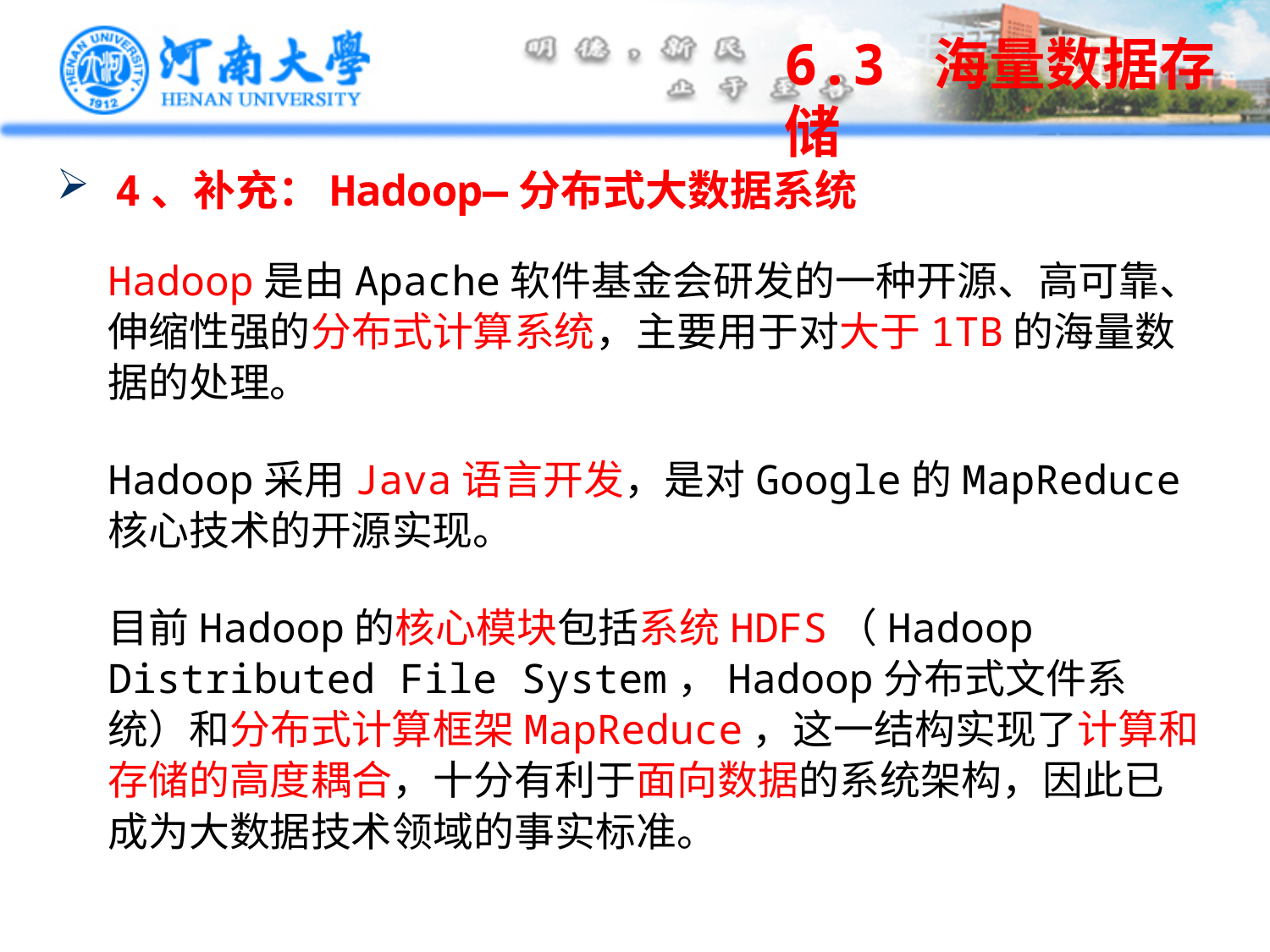

6.3 海量数据存储
 4、补充：Hadoop—分布式大数据系统

Hadoop是由Apache软件基金会研发的一种开源、高可靠、伸缩性强的分布式计算系统，主要用于对大于1TB的海量数据的处理。
Hadoop采用Java语言开发，是对Google的MapReduce核心技术的开源实现。
目前Hadoop的核心模块包括系统HDFS（Hadoop Distributed File System，Hadoop分布式文件系统）和分布式计算框架MapReduce，这一结构实现了计算和存储的高度耦合，十分有利于面向数据的系统架构，因此已成为大数据技术领域的事实标准。